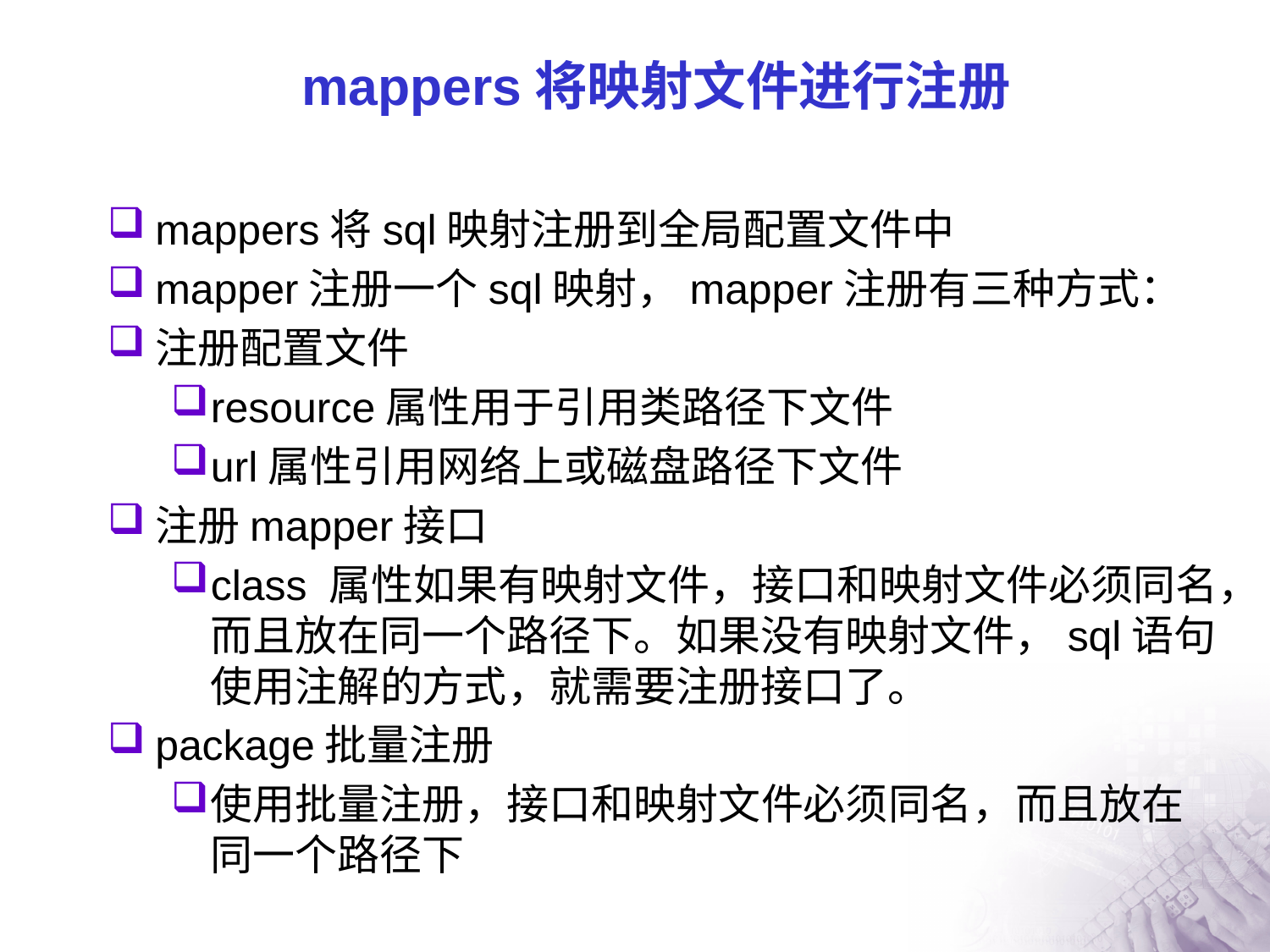

# mappers将映射文件进行注册
mappers将sql映射注册到全局配置文件中
mapper注册一个sql映射，mapper注册有三种方式：
注册配置文件
resource属性用于引用类路径下文件
url属性引用网络上或磁盘路径下文件
注册mapper接口
class 属性如果有映射文件，接口和映射文件必须同名，而且放在同一个路径下。如果没有映射文件，sql语句使用注解的方式，就需要注册接口了。
package批量注册
使用批量注册，接口和映射文件必须同名，而且放在同一个路径下